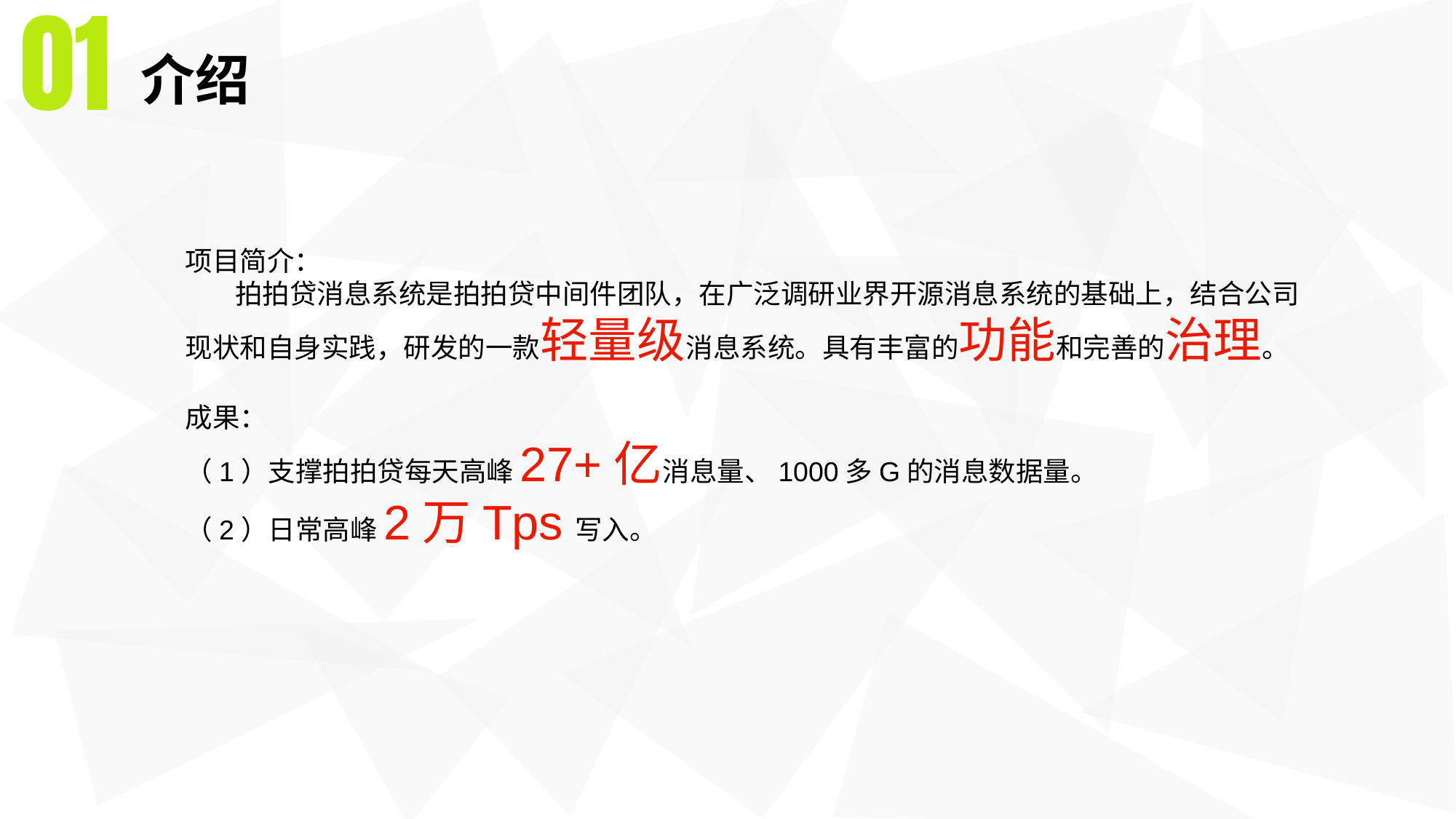

01
介绍
项目简介：
       拍拍贷消息系统是拍拍贷中间件团队，在广泛调研业界开源消息系统的基础上，结合公司现状和自身实践，研发的一款轻量级消息系统。具有丰富的功能和完善的治理。

成果：
（1）支撑拍拍贷每天高峰27+亿消息量、1000多G的消息数据量。
（2）日常高峰2万Tps写入。